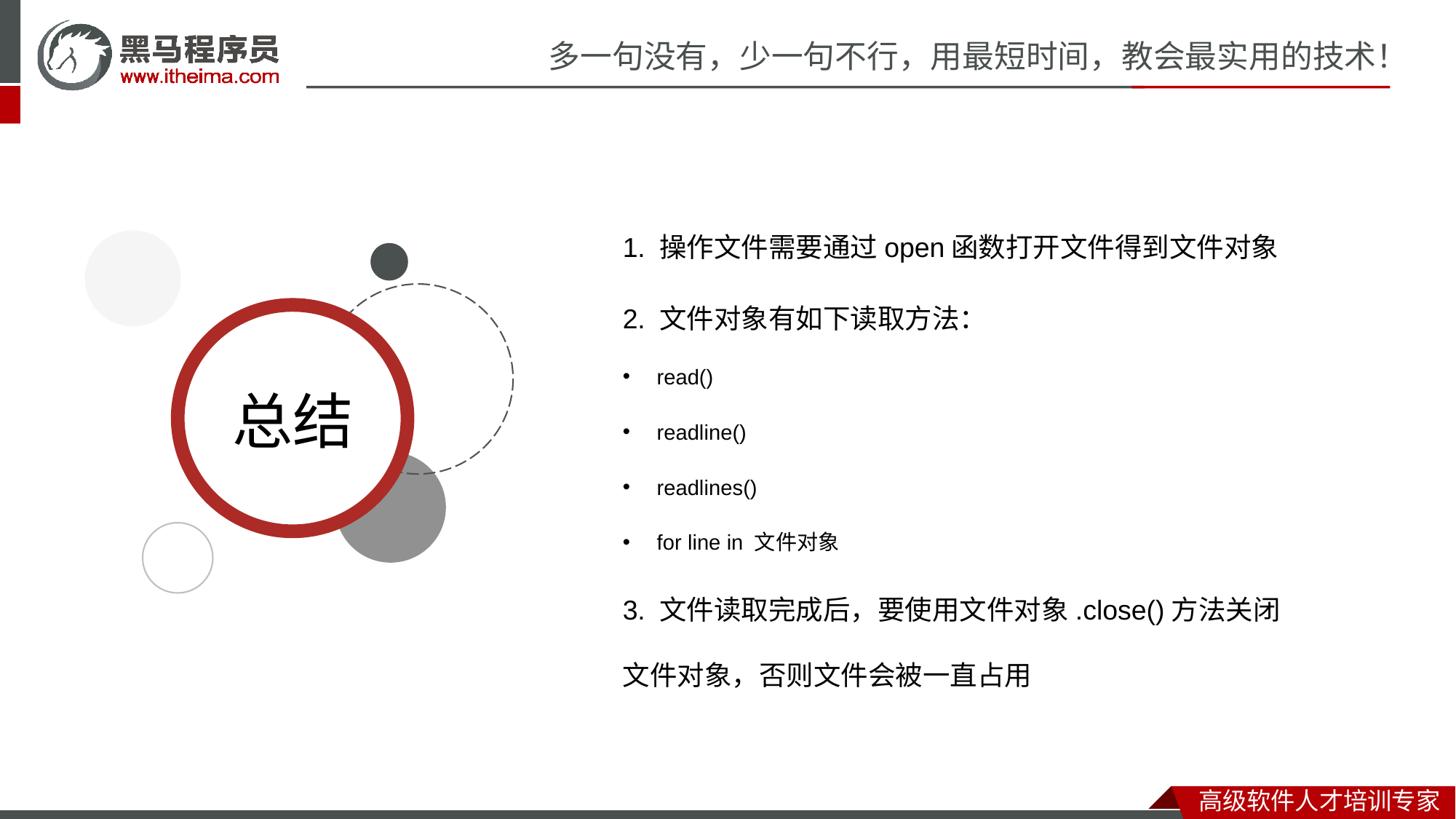

1. 操作文件需要通过open函数打开文件得到文件对象
2. 文件对象有如下读取方法：
read()
readline()
readlines()
for line in 文件对象
3. 文件读取完成后，要使用文件对象.close()方法关闭文件对象，否则文件会被一直占用